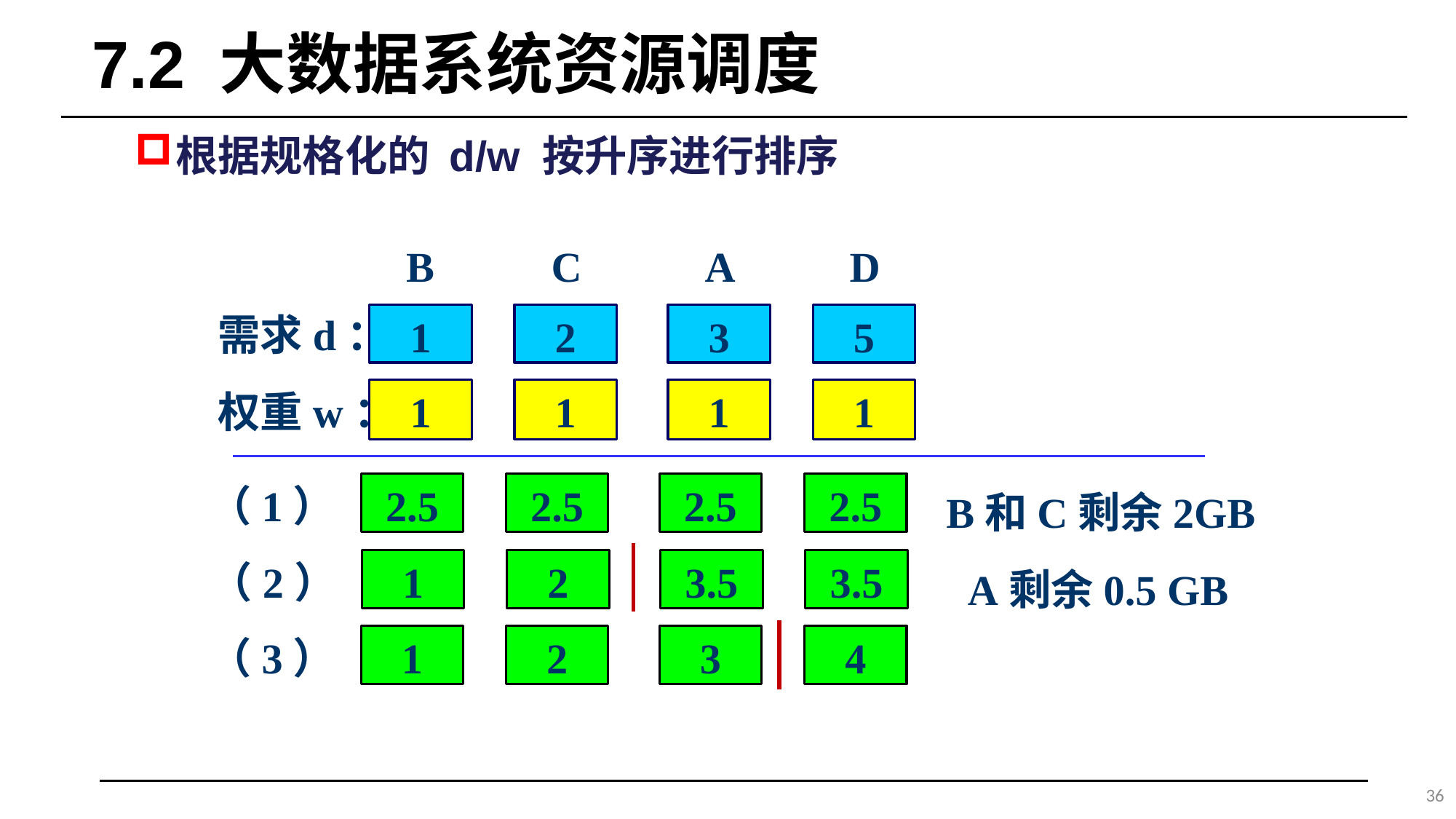

# 7.2 大数据系统资源调度
根据规格化的 d/w 按升序进行排序

B
C
A
D
需求d：
1
2
3
5
权重w：
1
1
1
1
（1）
2.5
2.5
2.5
2.5
B和C剩余2GB
（2）
1
2
3.5
3.5
A剩余0.5 GB
（3）
1
2
3
4

36